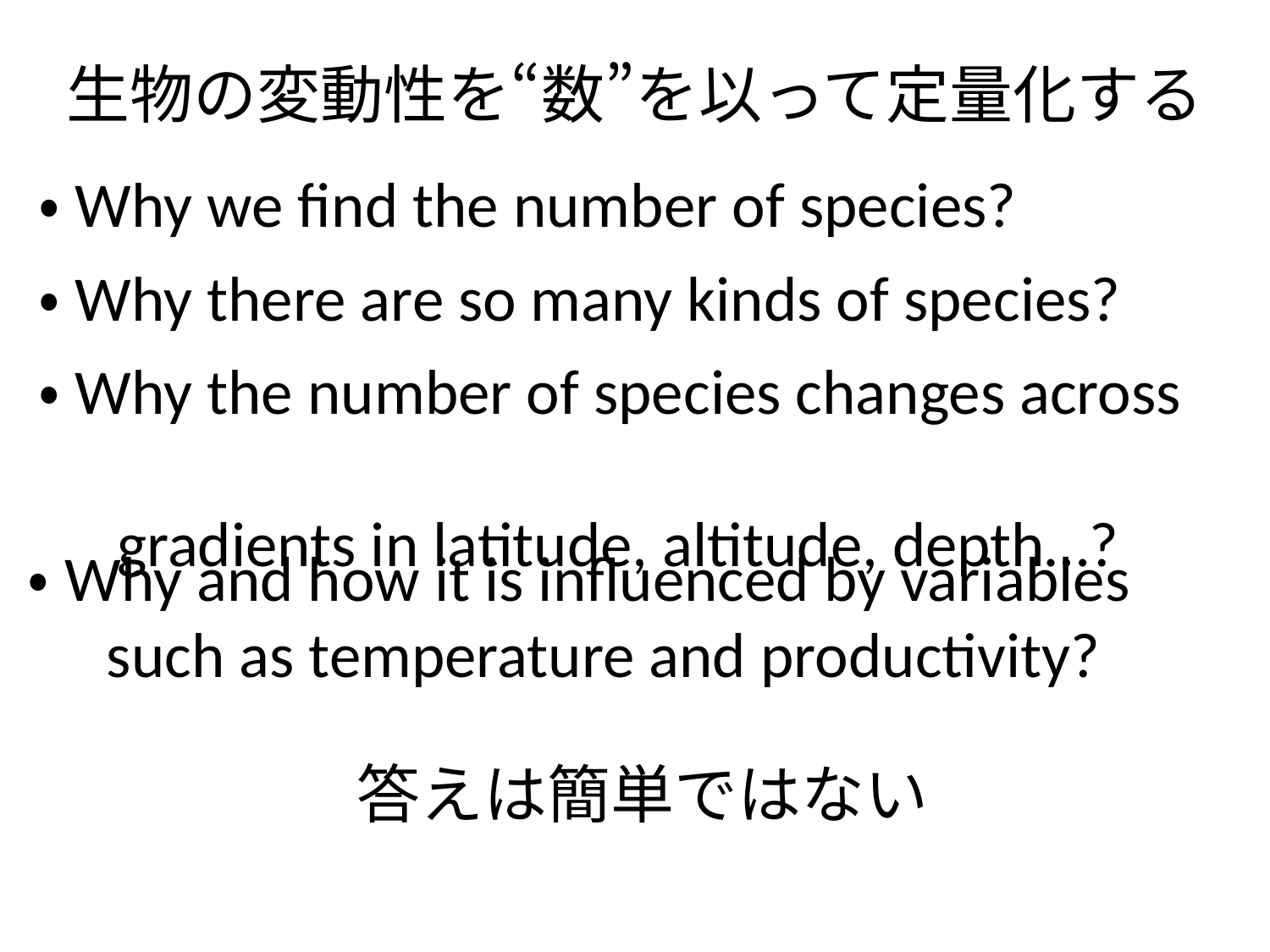

生物の変動性を“数”を以って定量化する
・Why we find the number of species?
・Why there are so many kinds of species?
・Why the number of species changes across 　
　gradients in latitude, altitude, depth…?
・Why and how it is influenced by variables
　such as temperature and productivity?
答えは簡単ではない